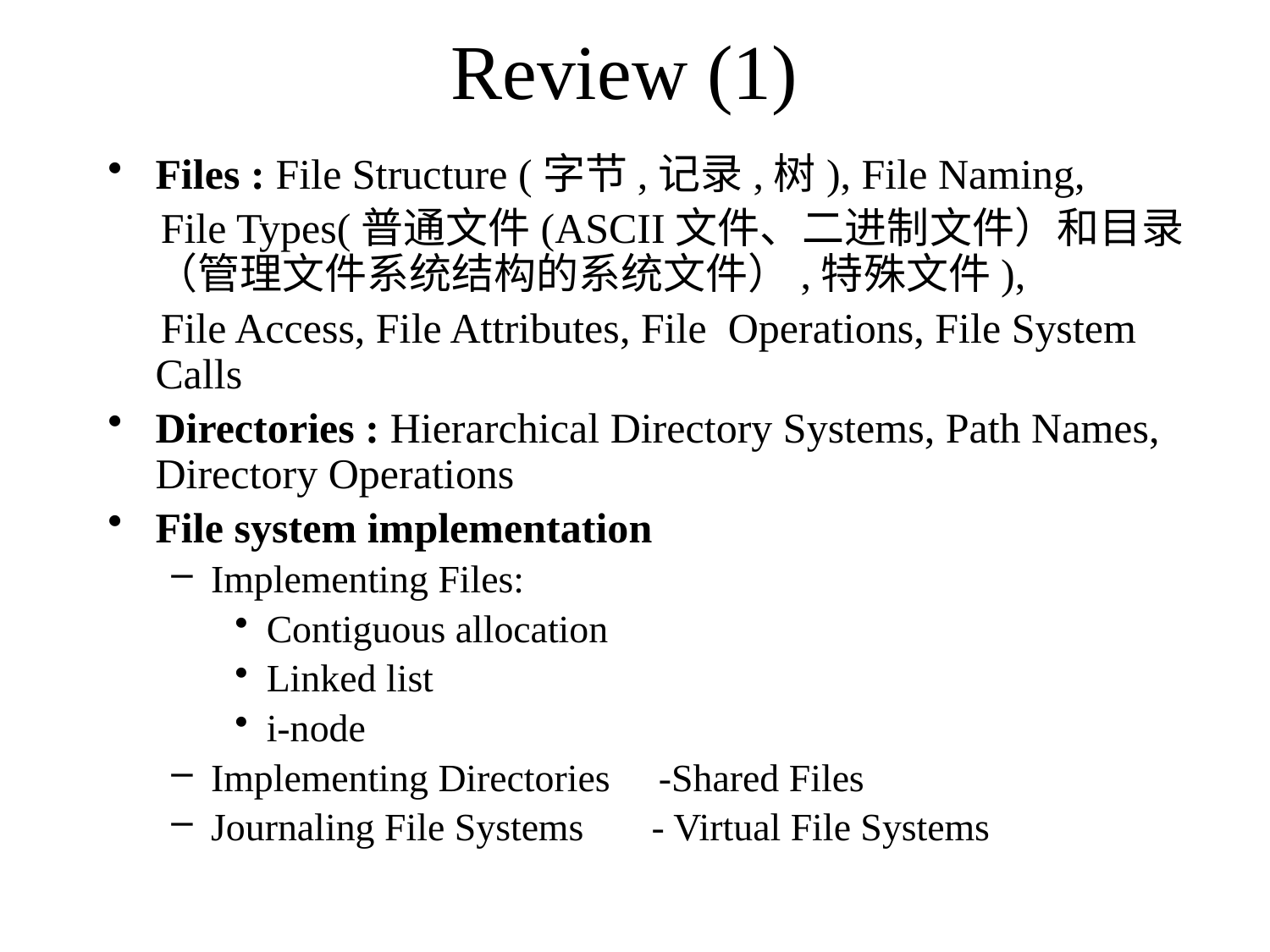

# Review (1)
Files : File Structure (字节,记录,树), File Naming,
     File Types(普通文件(ASCII文件、二进制文件）和目录（管理文件系统结构的系统文件）,特殊文件),
     File Access, File Attributes, File  Operations, File System Calls
Directories : Hierarchical Directory Systems, Path Names, Directory Operations
File system implementation
Implementing Files:
Contiguous allocation
Linked list
i-node
Implementing Directories     -Shared Files
Journaling File Systems       - Virtual File Systems
74